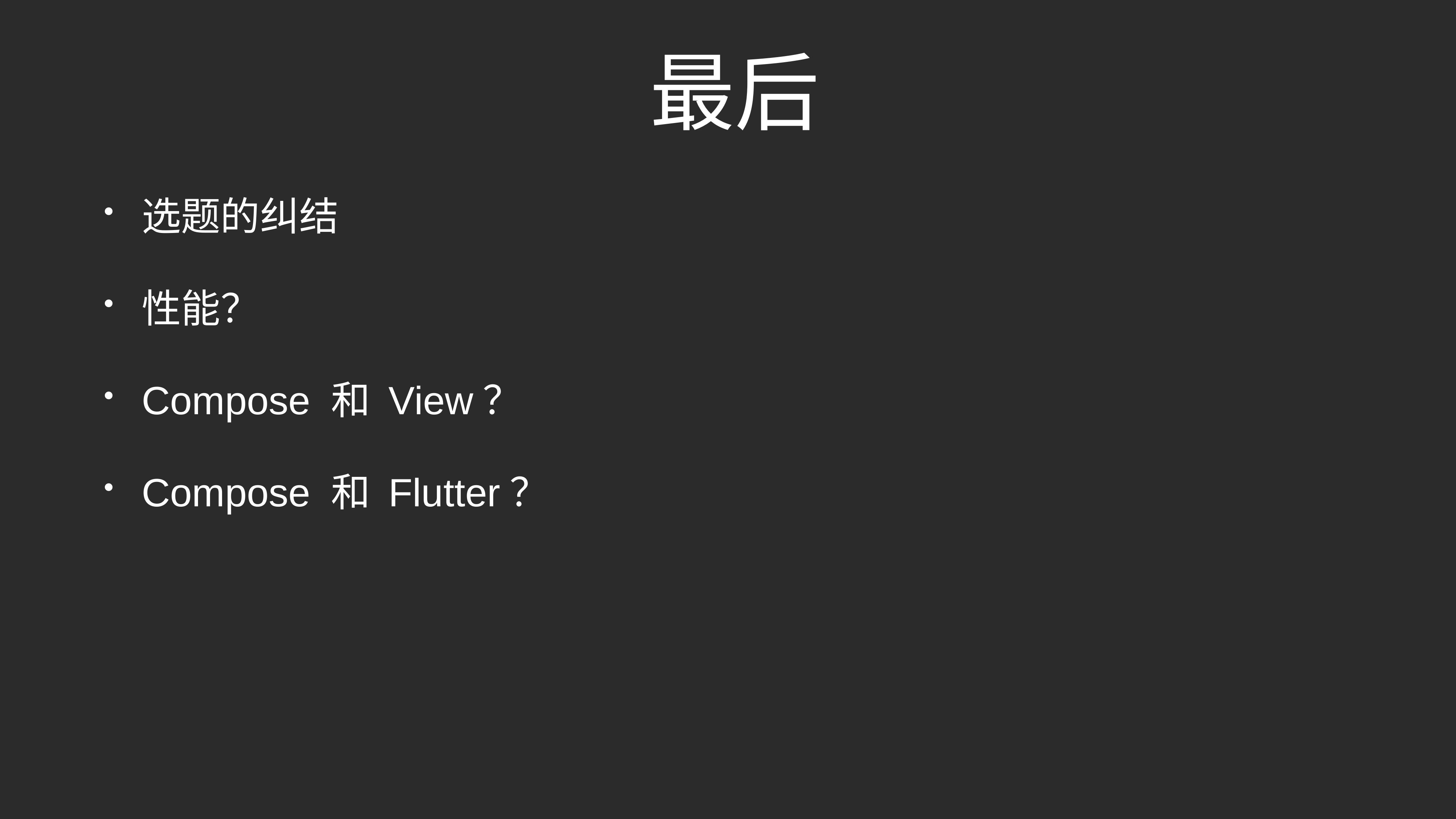

# 最后
选题的纠结
性能？
Compose 和 View？
Compose 和 Flutter？